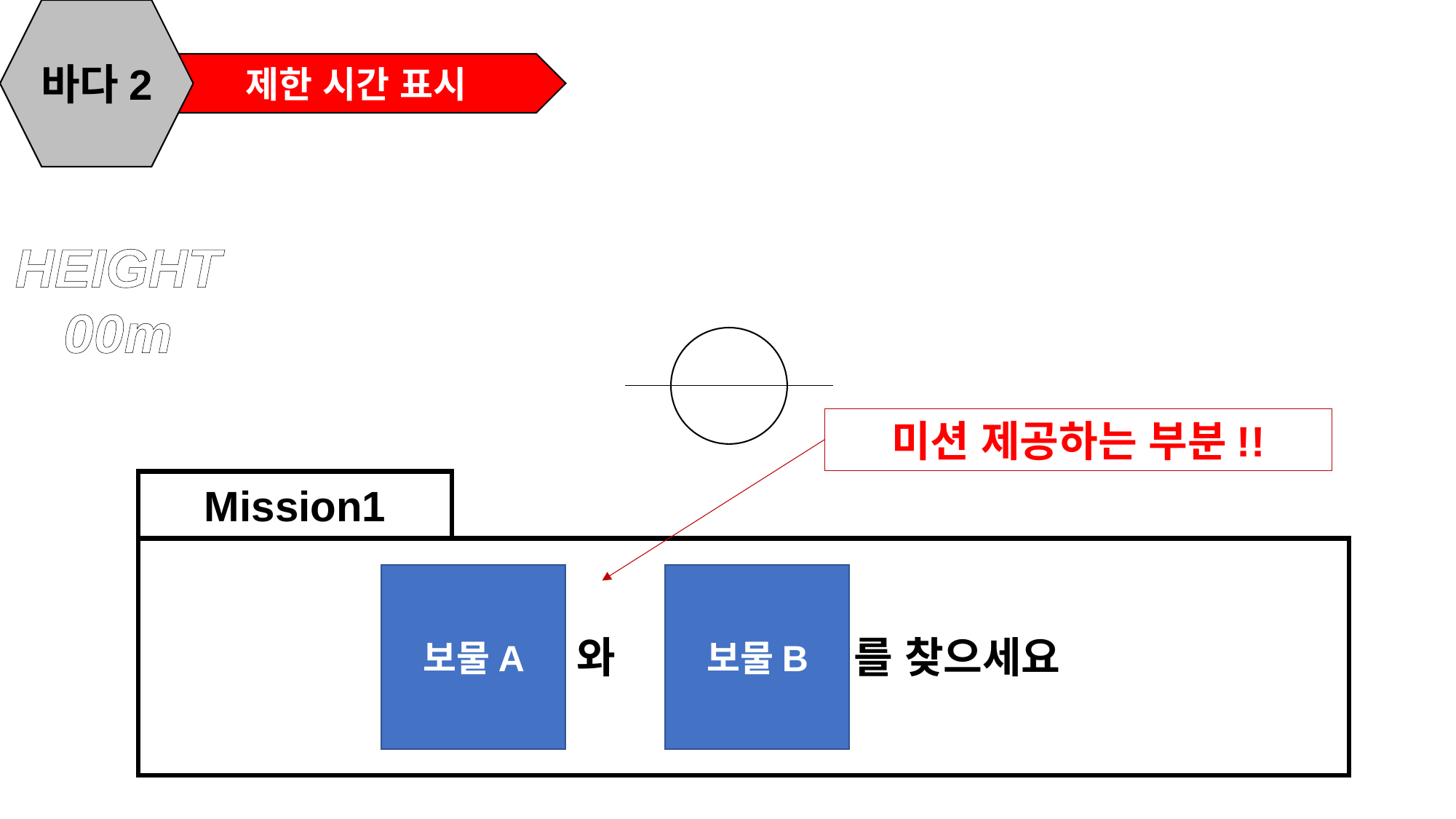

바다2
제한 시간 표시
HEIGHT
00m

미션 제공하는 부분!!
Mission1

보물A
보물B
와		     를 찾으세요